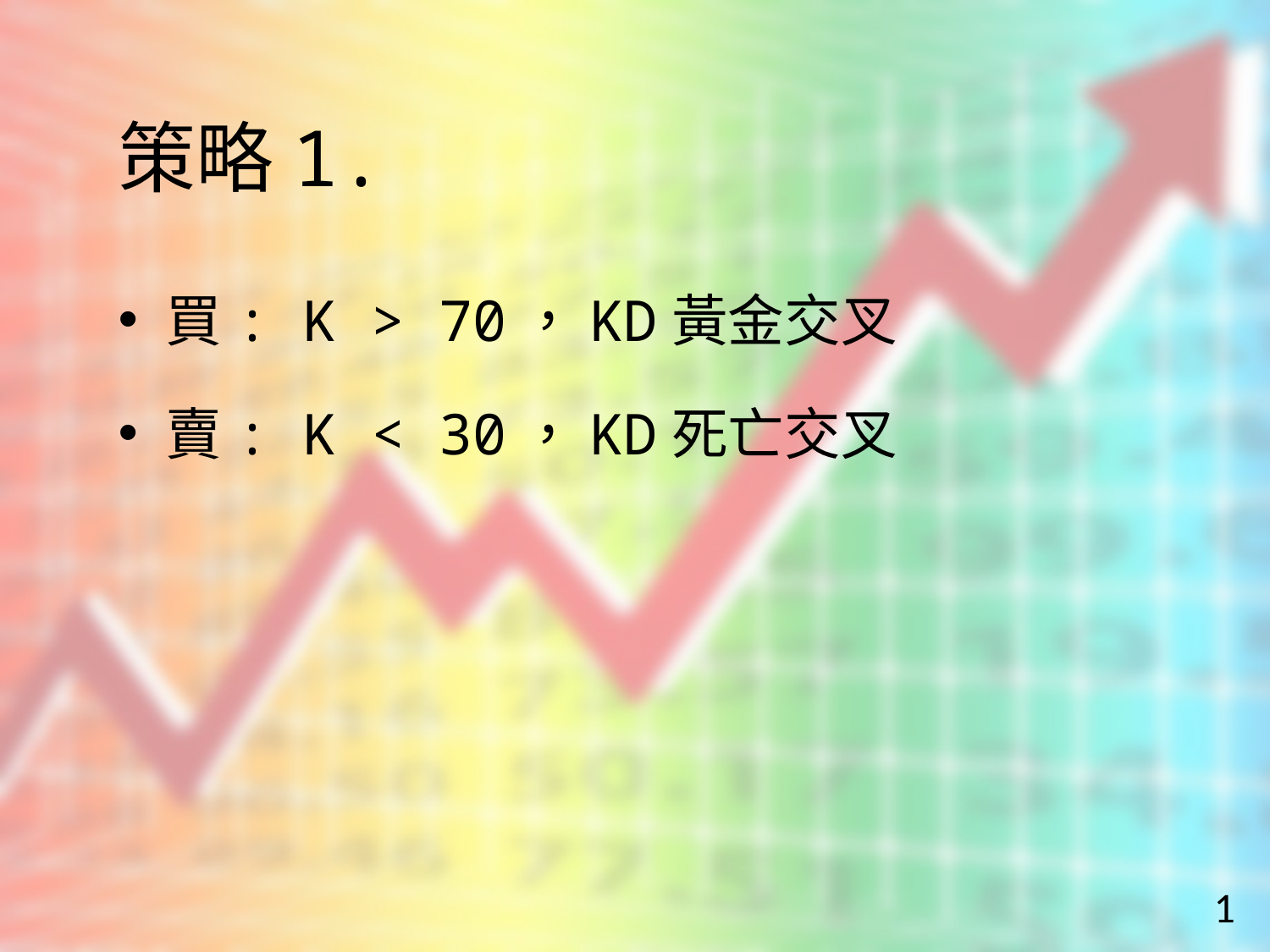

# 策略1.
買: K > 70，KD黃金交叉

賣: K < 30，KD死亡交叉

1